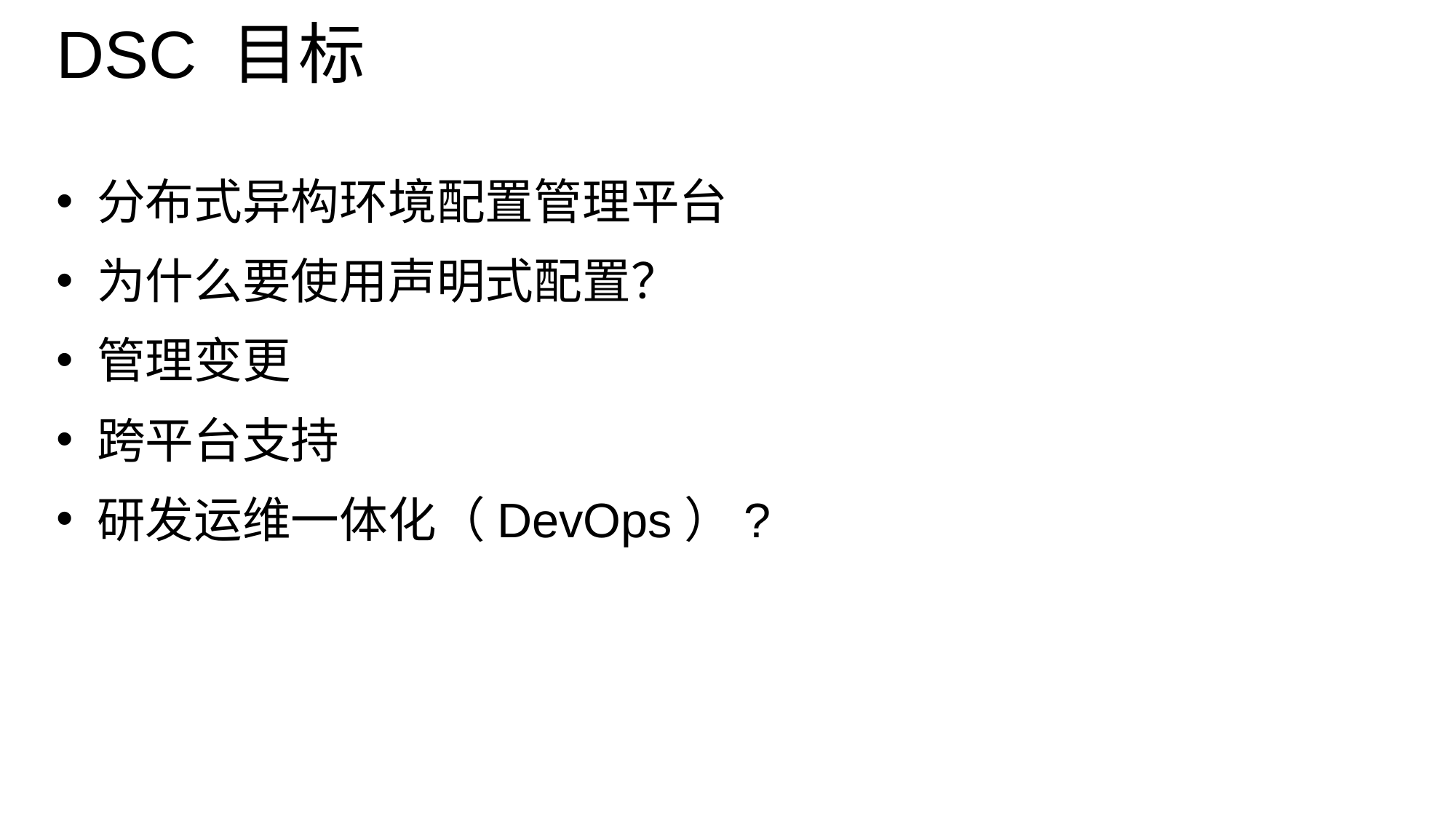

# DSC 目标
分布式异构环境配置管理平台
为什么要使用声明式配置？
管理变更
跨平台支持
研发运维一体化（DevOps）?